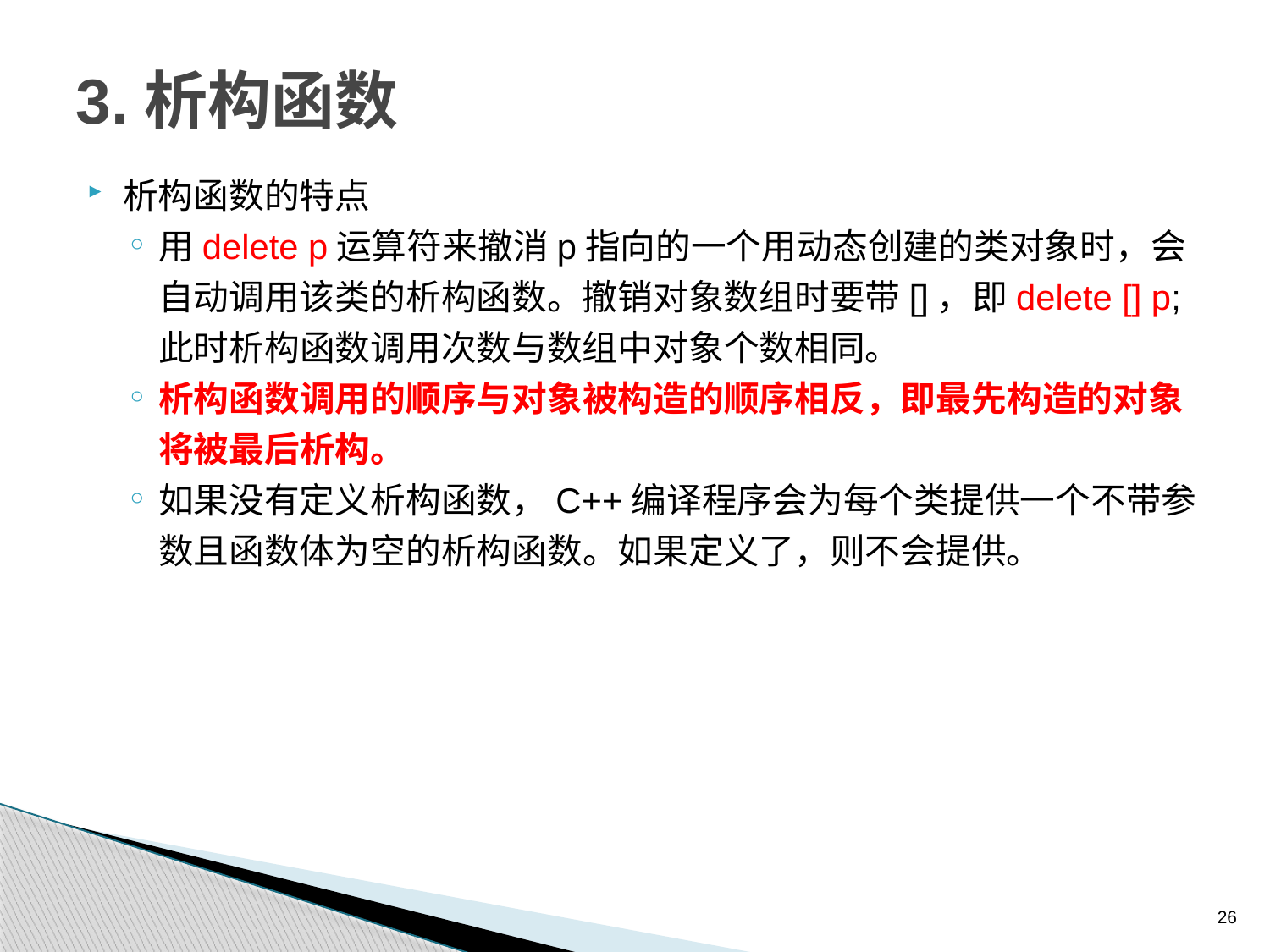

# 3.析构函数
析构函数的特点
用delete p运算符来撤消p指向的一个用动态创建的类对象时，会自动调用该类的析构函数。撤销对象数组时要带[]，即delete [] p;此时析构函数调用次数与数组中对象个数相同。
析构函数调用的顺序与对象被构造的顺序相反，即最先构造的对象将被最后析构。
如果没有定义析构函数，C++编译程序会为每个类提供一个不带参数且函数体为空的析构函数。如果定义了，则不会提供。

26